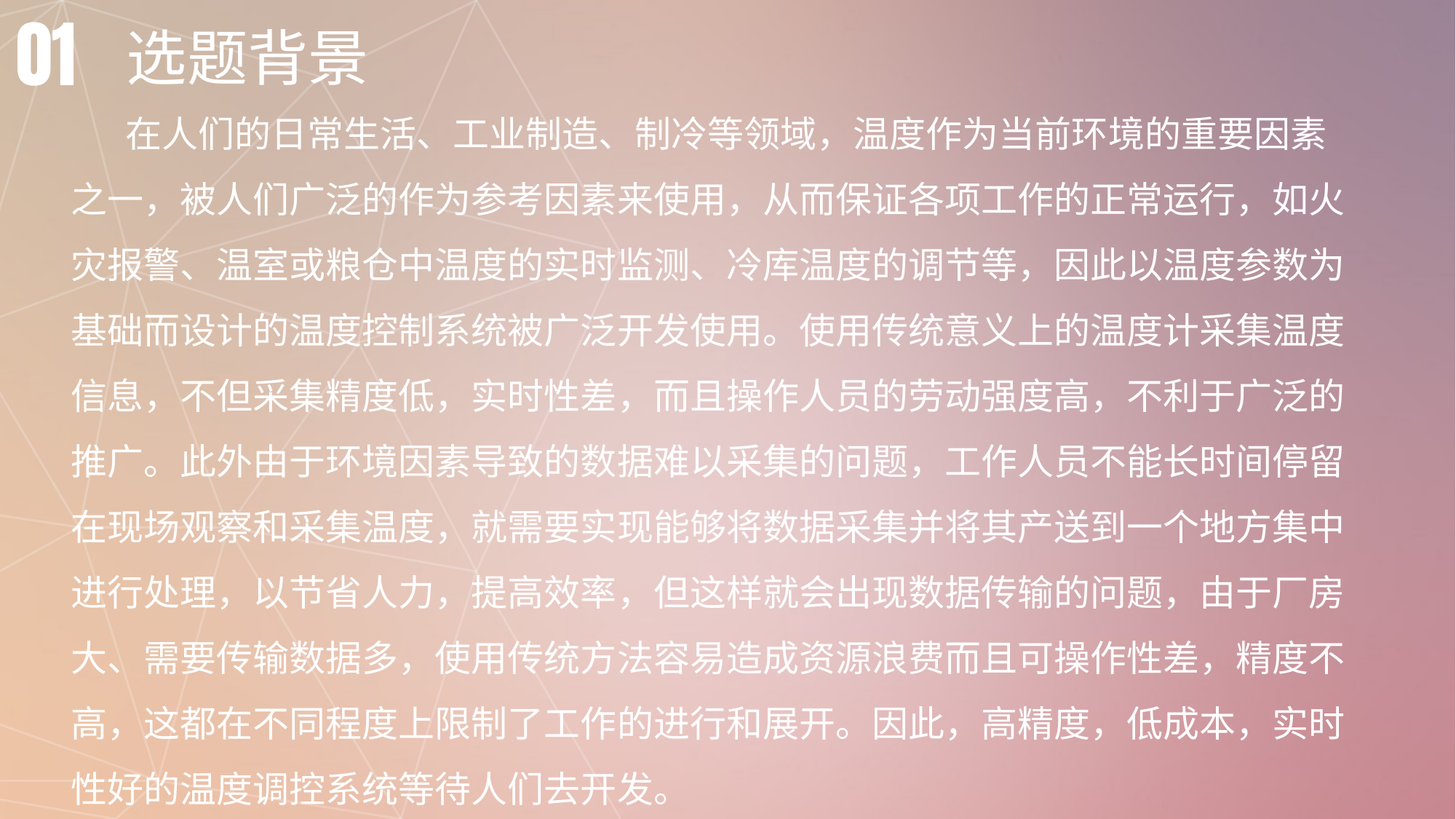

01
选题背景
       在人们的日常生活、工业制造、制冷等领域，温度作为当前环境的重要因素之一，被人们广泛的作为参考因素来使用，从而保证各项工作的正常运行，如火灾报警、温室或粮仓中温度的实时监测、冷库温度的调节等，因此以温度参数为基础而设计的温度控制系统被广泛开发使用。使用传统意义上的温度计采集温度信息，不但采集精度低，实时性差，而且操作人员的劳动强度高，不利于广泛的推广。此外由于环境因素导致的数据难以采集的问题，工作人员不能长时间停留在现场观察和采集温度，就需要实现能够将数据采集并将其产送到一个地方集中进行处理，以节省人力，提高效率，但这样就会出现数据传输的问题，由于厂房大、需要传输数据多，使用传统方法容易造成资源浪费而且可操作性差，精度不高，这都在不同程度上限制了工作的进行和展开。因此，高精度，低成本，实时性好的温度调控系统等待人们去开发。